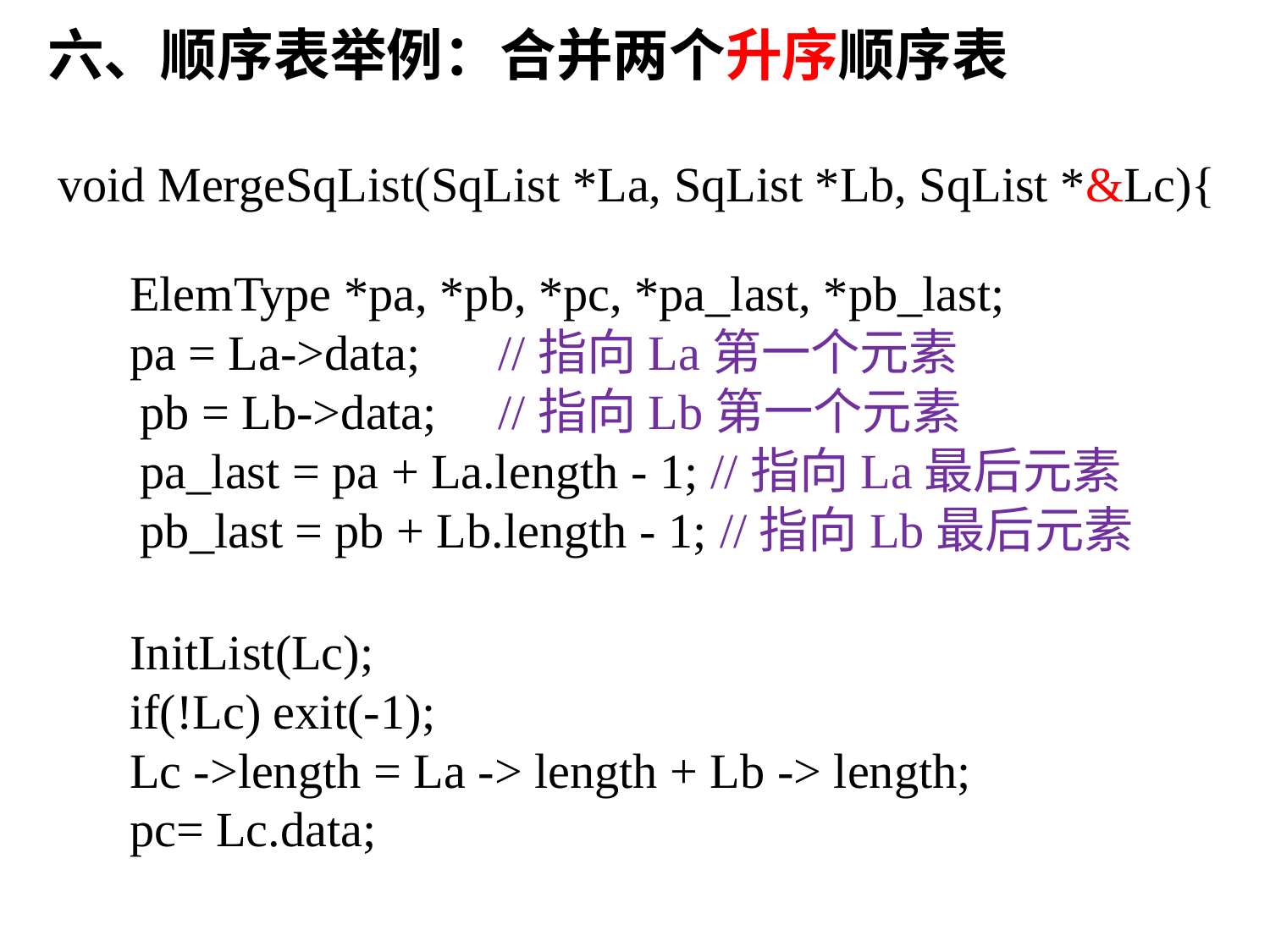

六、顺序表举例：合并两个升序顺序表
# void MergeSqList(SqList *La, SqList *Lb, SqList *&Lc){
 ElemType *pa, *pb, *pc, *pa_last, *pb_last;
 pa = La->data;	//指向La第一个元素
 pb = Lb->data;	//指向Lb第一个元素
 pa_last = pa + La.length - 1; //指向La最后元素
 pb_last = pb + Lb.length - 1; //指向Lb最后元素
 InitList(Lc);
 if(!Lc) exit(-1);
 Lc ->length = La -> length + Lb -> length;
 pc= Lc.data;